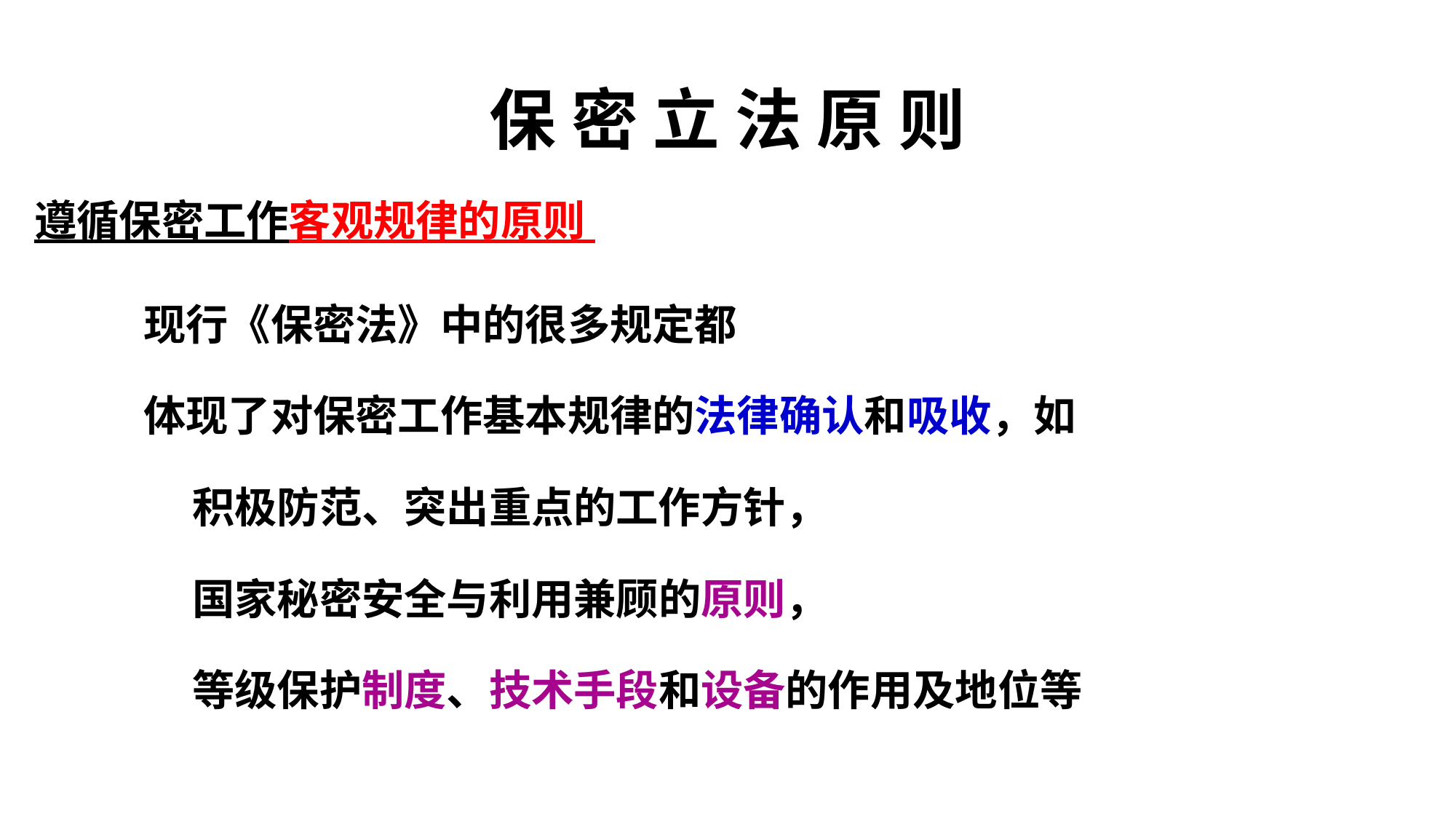

# 保 密 立 法 原 则
遵循保密工作客观规律的原则
	现行《保密法》中的很多规定都
	体现了对保密工作基本规律的法律确认和吸收，如
	    积极防范、突出重点的工作方针，
	    国家秘密安全与利用兼顾的原则，
	    等级保护制度、技术手段和设备的作用及地位等